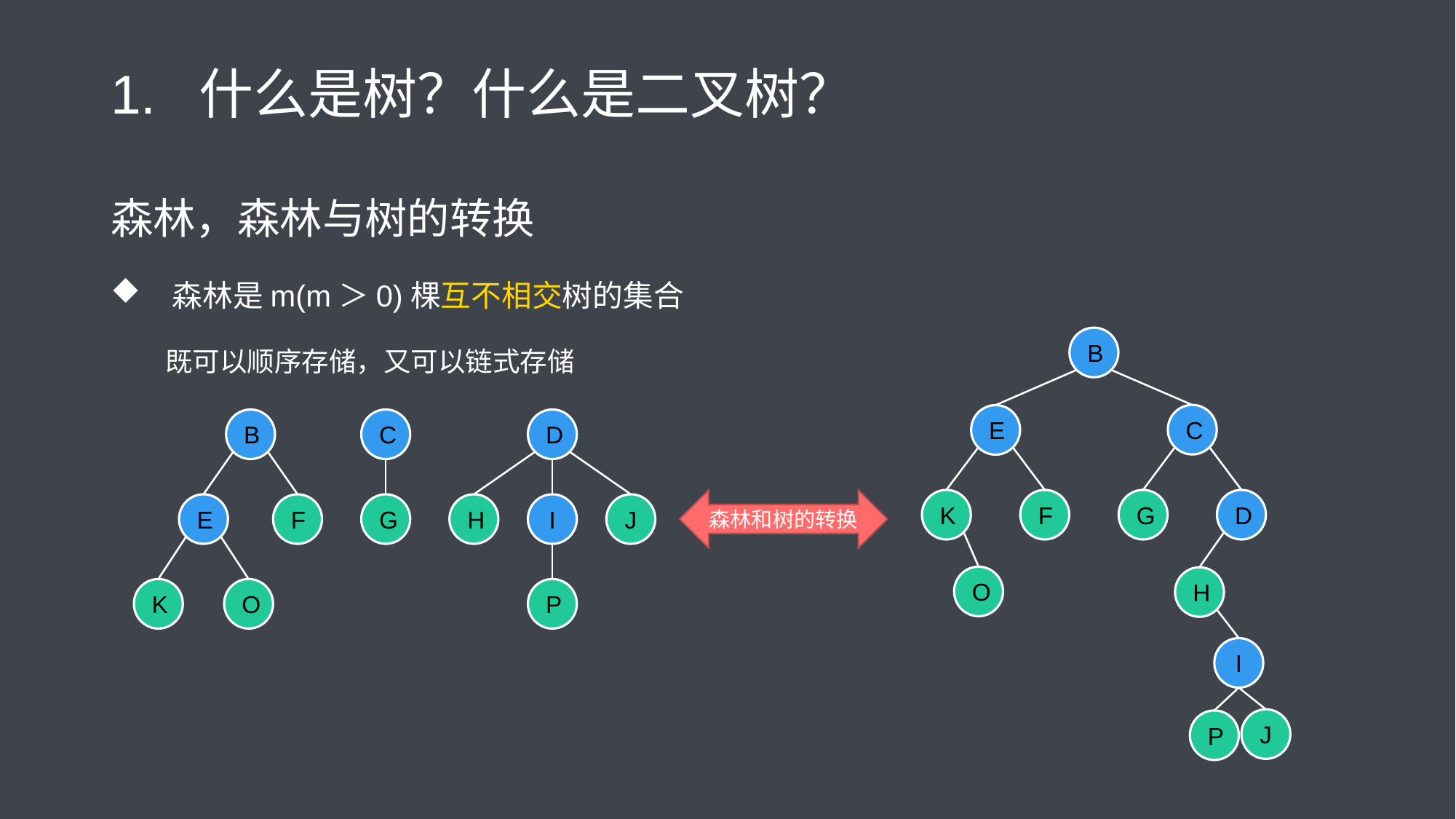

# 什么是树？什么是二叉树？
森林，森林与树的转换
森林是m(m＞0)棵互不相交树的集合
既可以顺序存储，又可以链式存储

B
E
K
F
O
C
G
D
H
I
J
P
B
E
F
K
O
C
G
D
H
I
J
P
森林和树的转换